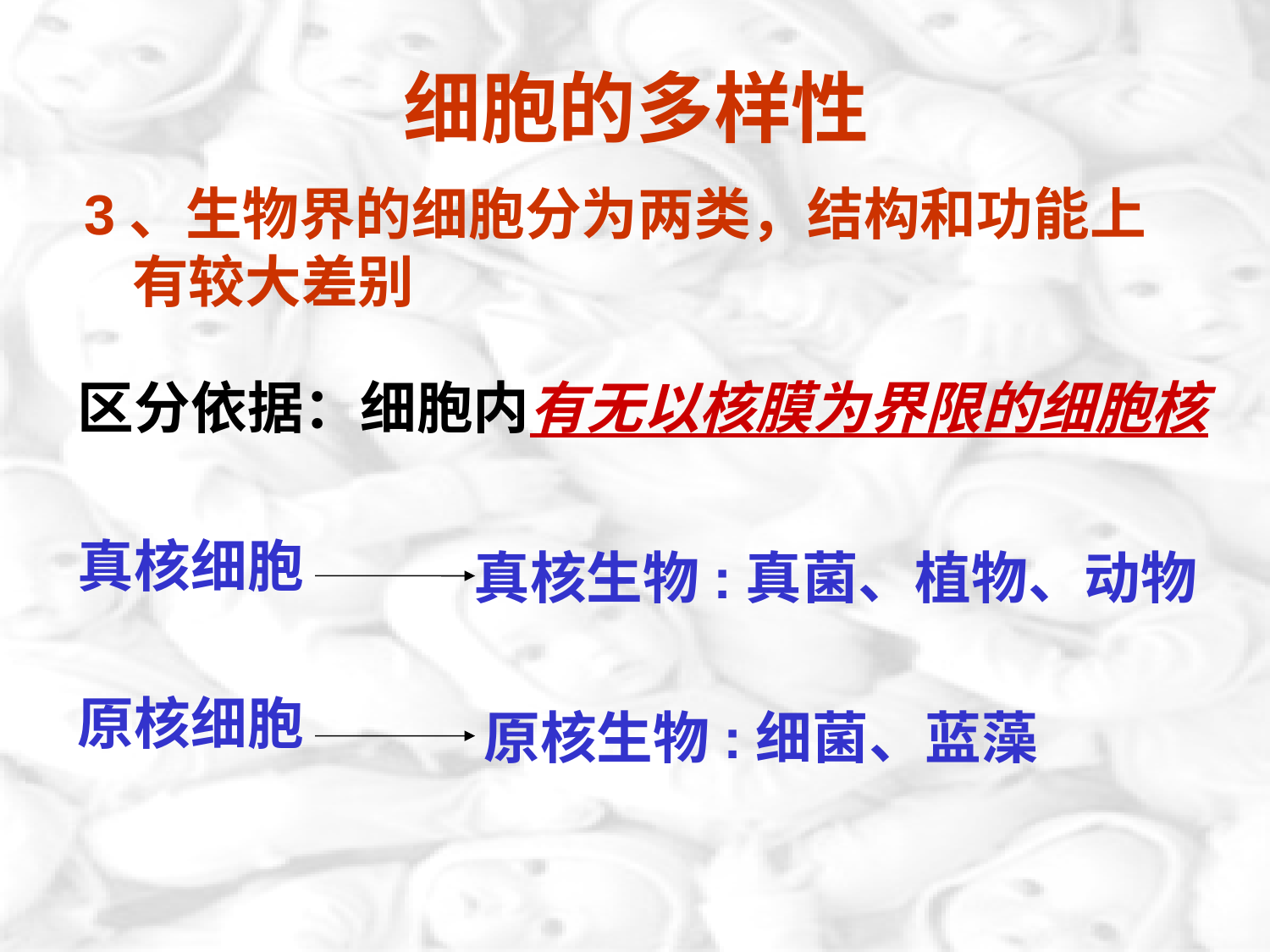

细胞的多样性
3、生物界的细胞分为两类，结构和功能上有较大差别
区分依据：细胞内有无以核膜为界限的细胞核

真核细胞

原核细胞
真核生物:真菌、植物、动物

原核生物:细菌、蓝藻